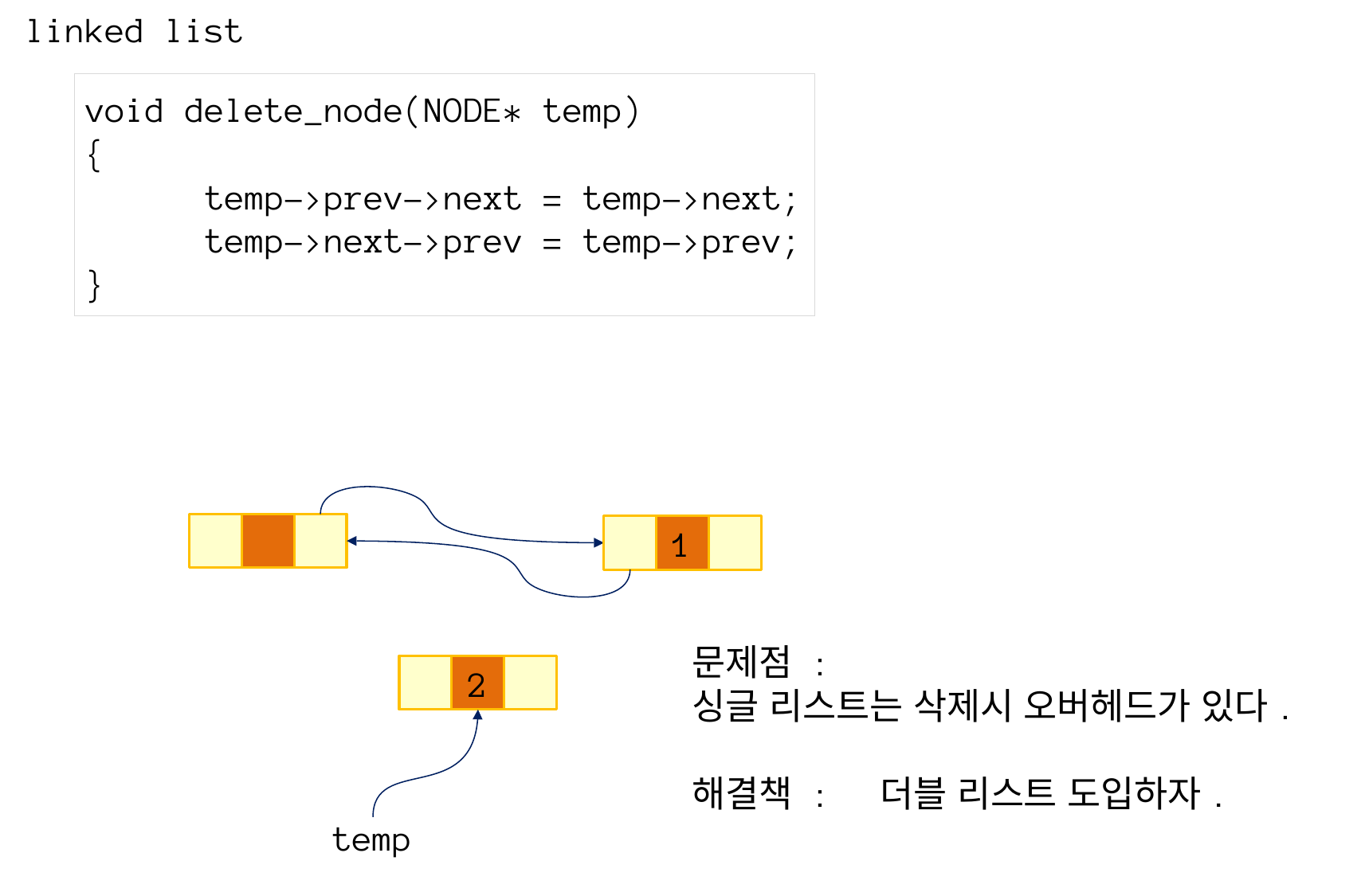

linked list
void delete_node(NODE* temp)
{
	temp->prev->next = temp->next;
      temp->next->prev = temp->prev;
}

1

문제점 :
싱글 리스트는 삭제시 오버헤드가 있다.

해결책 :  더블 리스트 도입하자.

2

temp